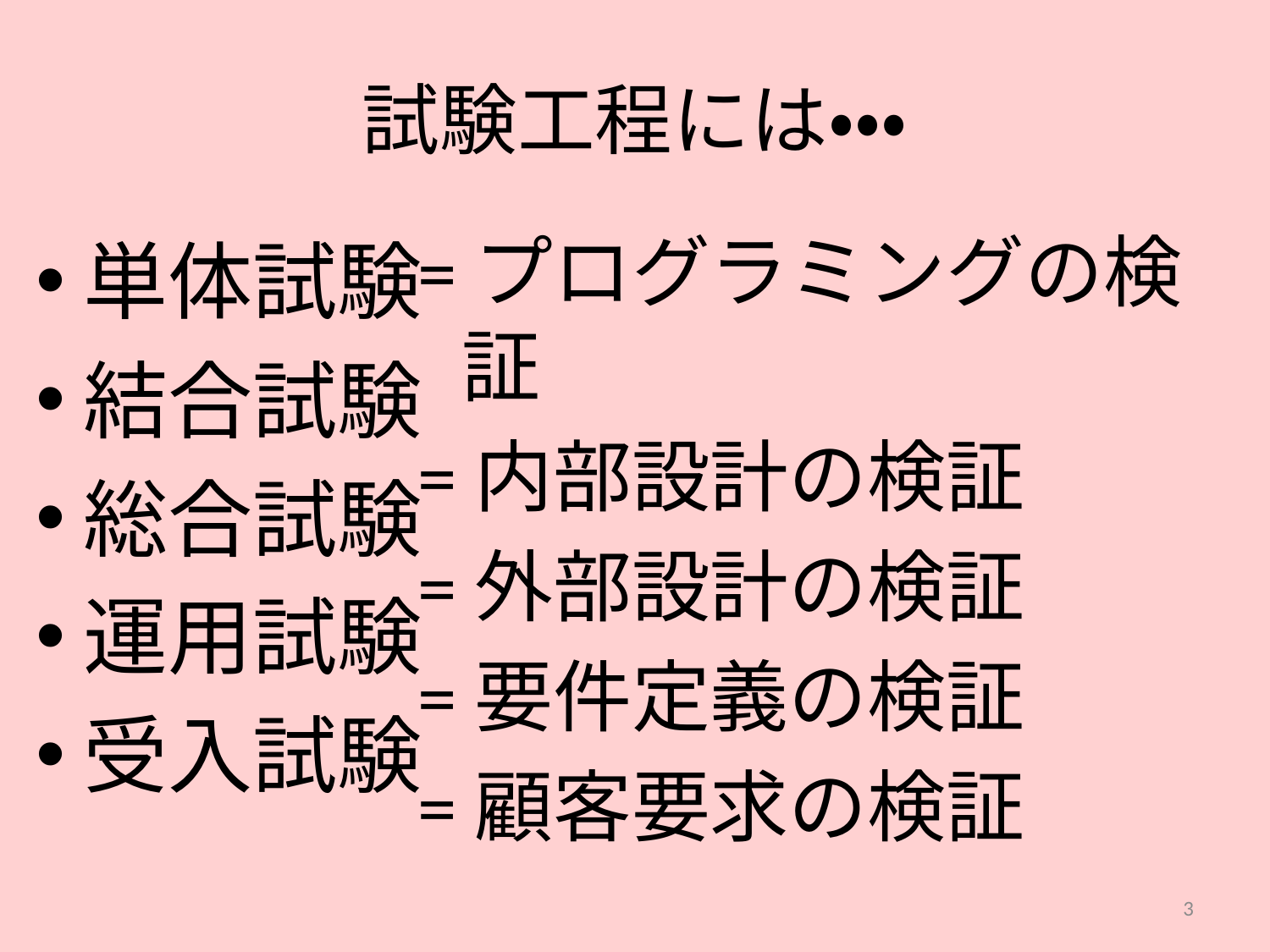

# 試験工程には・・・
=プログラミングの検証
=内部設計の検証
=外部設計の検証
=要件定義の検証
=顧客要求の検証
単体試験
結合試験
総合試験
運用試験
受入試験
3